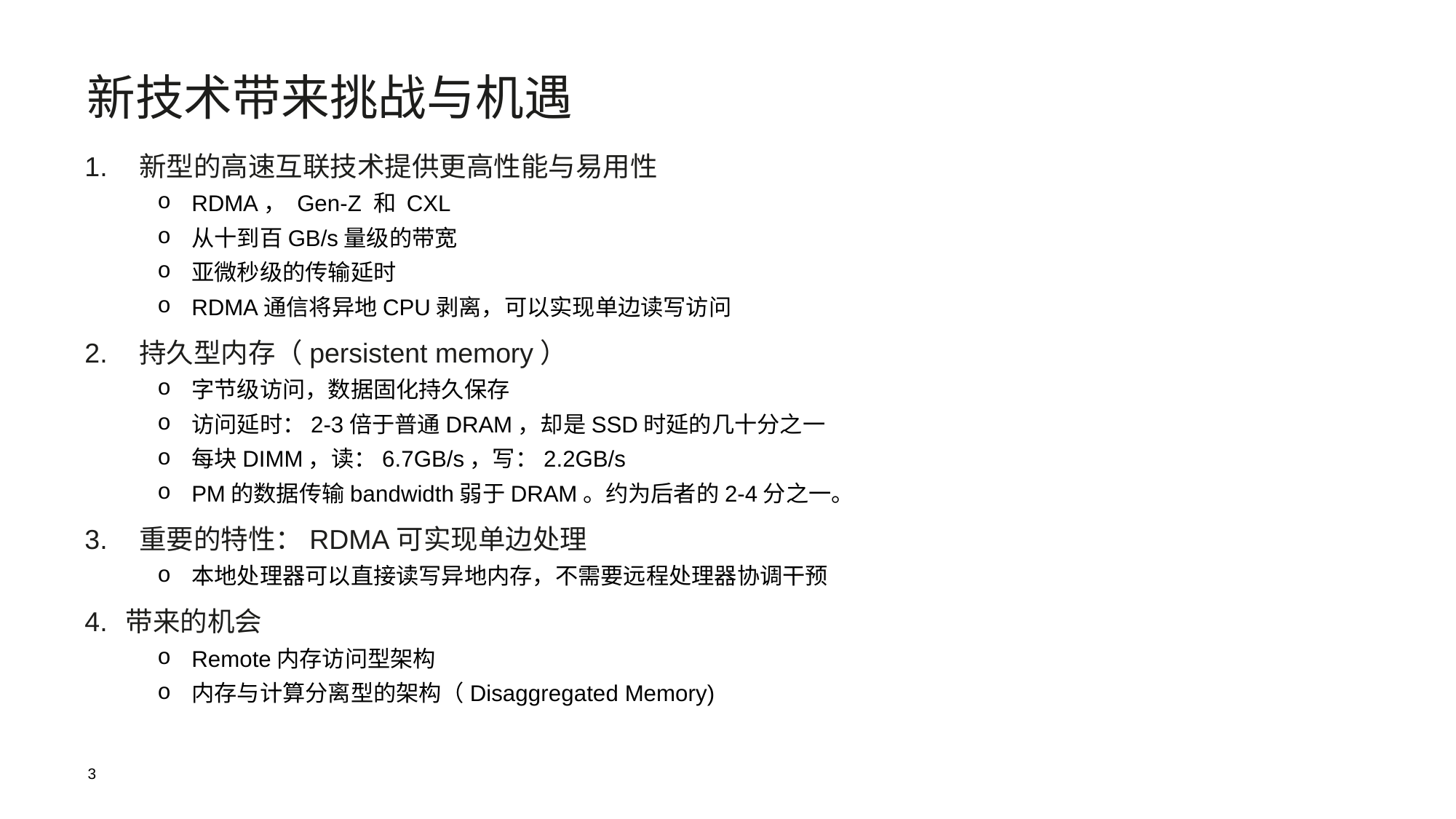

新技术带来挑战与机遇
新型的高速互联技术提供更高性能与易用性
RDMA， Gen-Z 和 CXL
从十到百GB/s量级的带宽
亚微秒级的传输延时
RDMA通信将异地CPU剥离，可以实现单边读写访问
持久型内存（persistent memory）
字节级访问，数据固化持久保存
访问延时：2-3倍于普通DRAM，却是SSD时延的几十分之一
每块DIMM，读：6.7GB/s，写：2.2GB/s
PM的数据传输bandwidth弱于DRAM。约为后者的2-4分之一。
重要的特性：RDMA可实现单边处理
本地处理器可以直接读写异地内存，不需要远程处理器协调干预
带来的机会
Remote内存访问型架构
内存与计算分离型的架构（Disaggregated Memory)
3